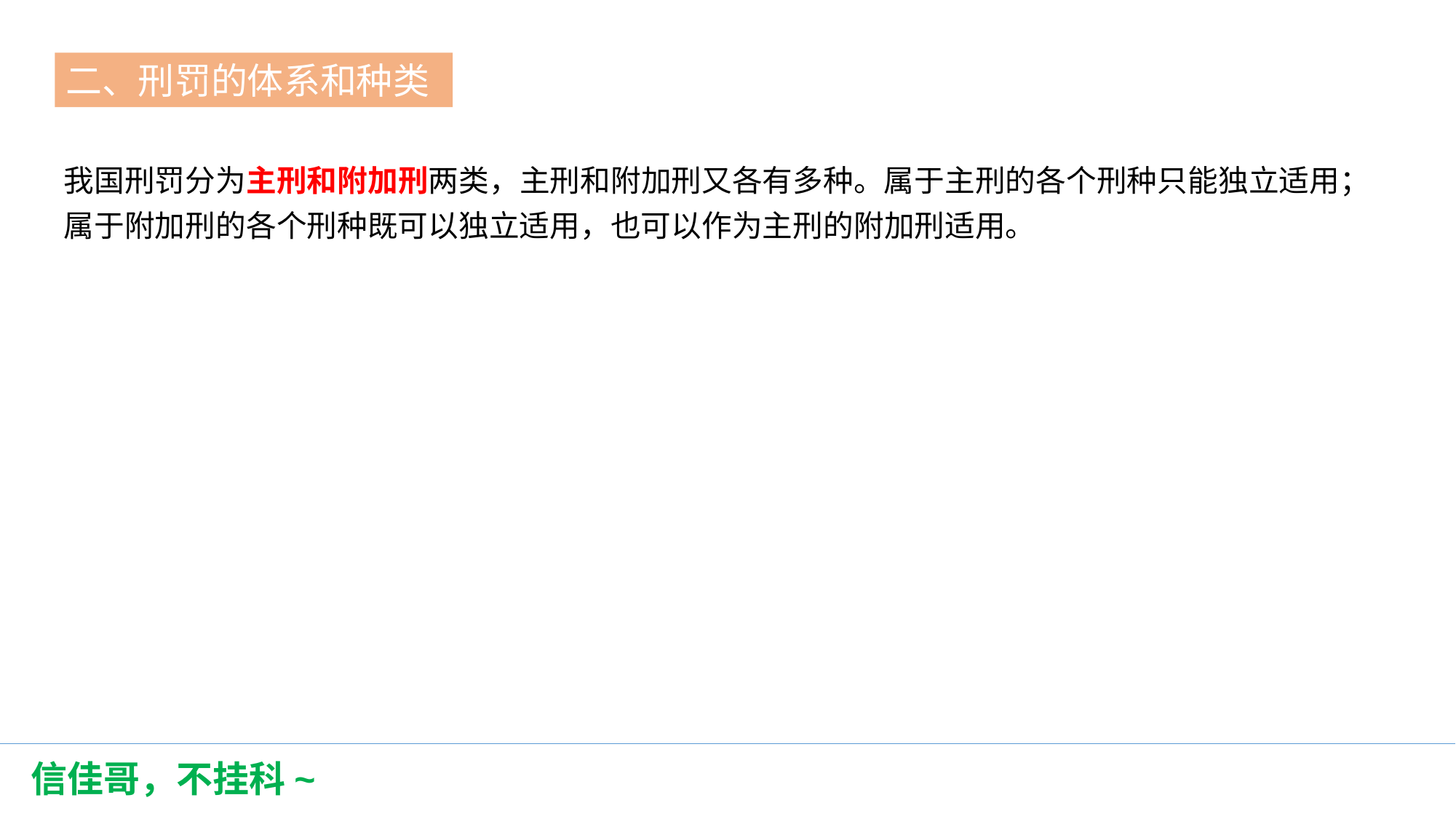

二、刑罚的体系和种类
第一节
我国刑罚分为主刑和附加刑两类，主刑和附加刑又各有多种。属于主刑的各个刑种只能独立适用；属于附加刑的各个刑种既可以独立适用，也可以作为主刑的附加刑适用。